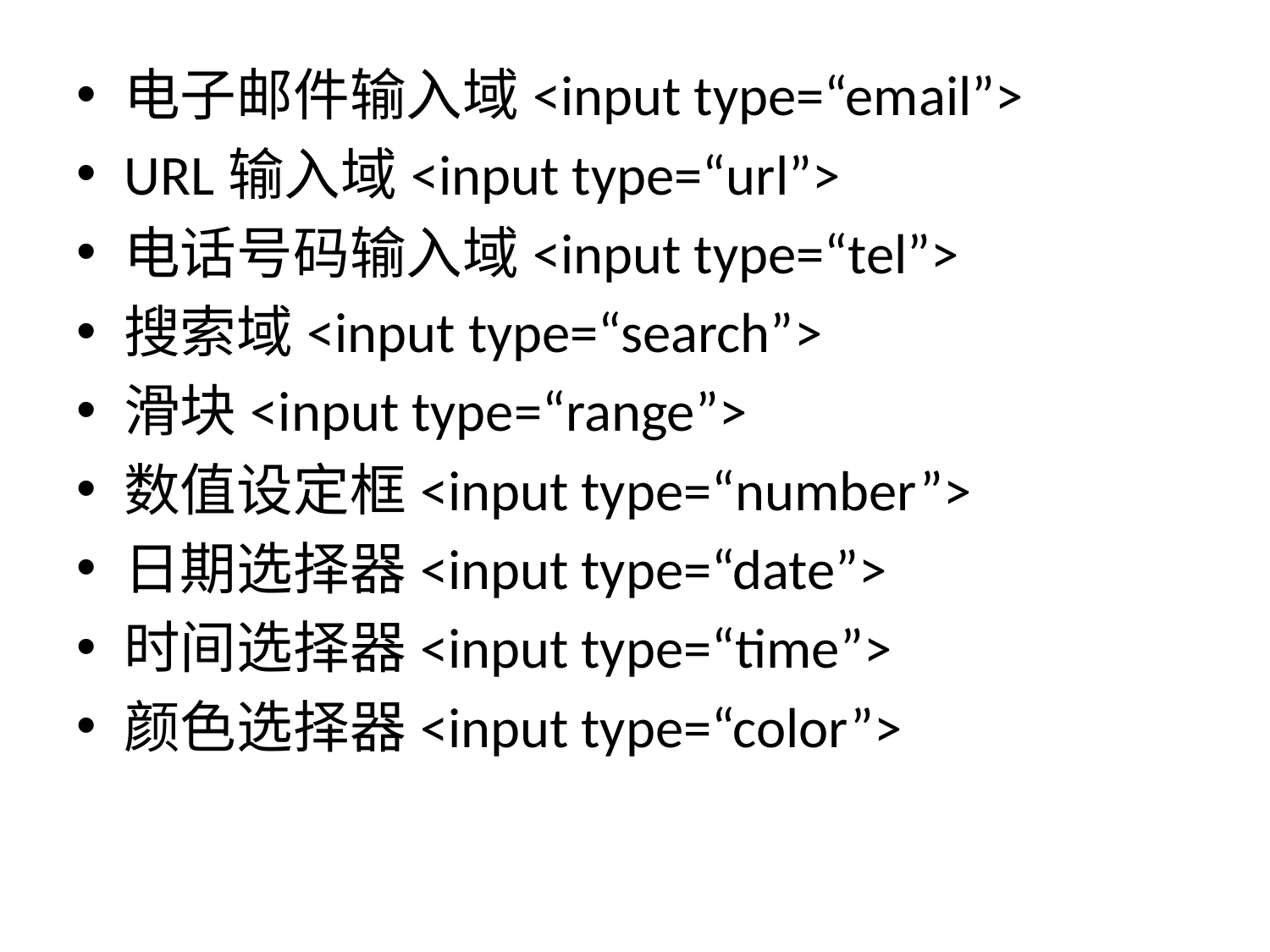

电子邮件输入域<input type=“email”>
URL输入域<input type=“url”>
电话号码输入域<input type=“tel”>
搜索域<input type=“search”>
滑块<input type=“range”>
数值设定框<input type=“number”>
日期选择器<input type=“date”>
时间选择器<input type=“time”>
颜色选择器<input type=“color”>